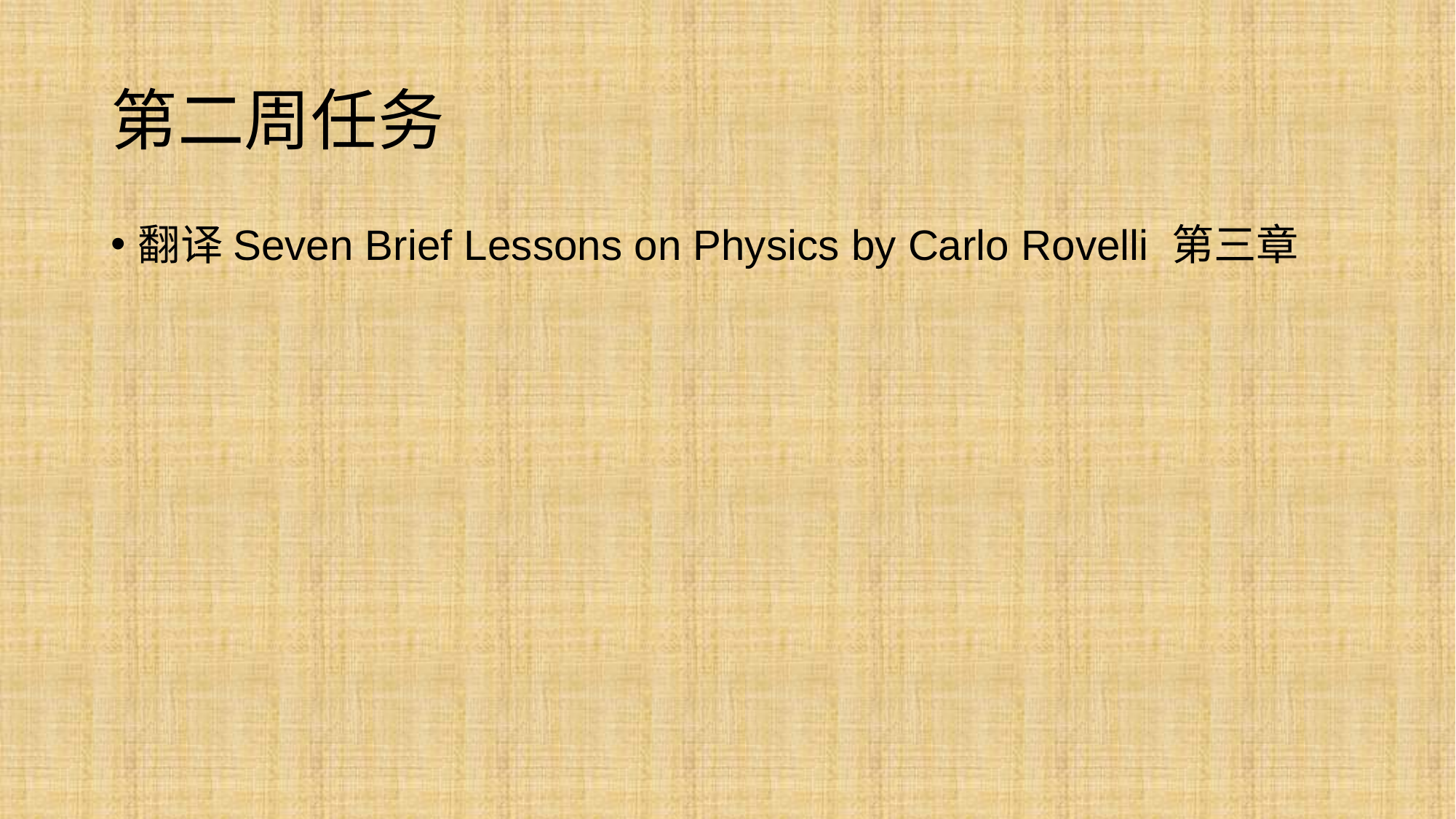

# 第二周任务
翻译Seven Brief Lessons on Physics by Carlo Rovelli 第三章